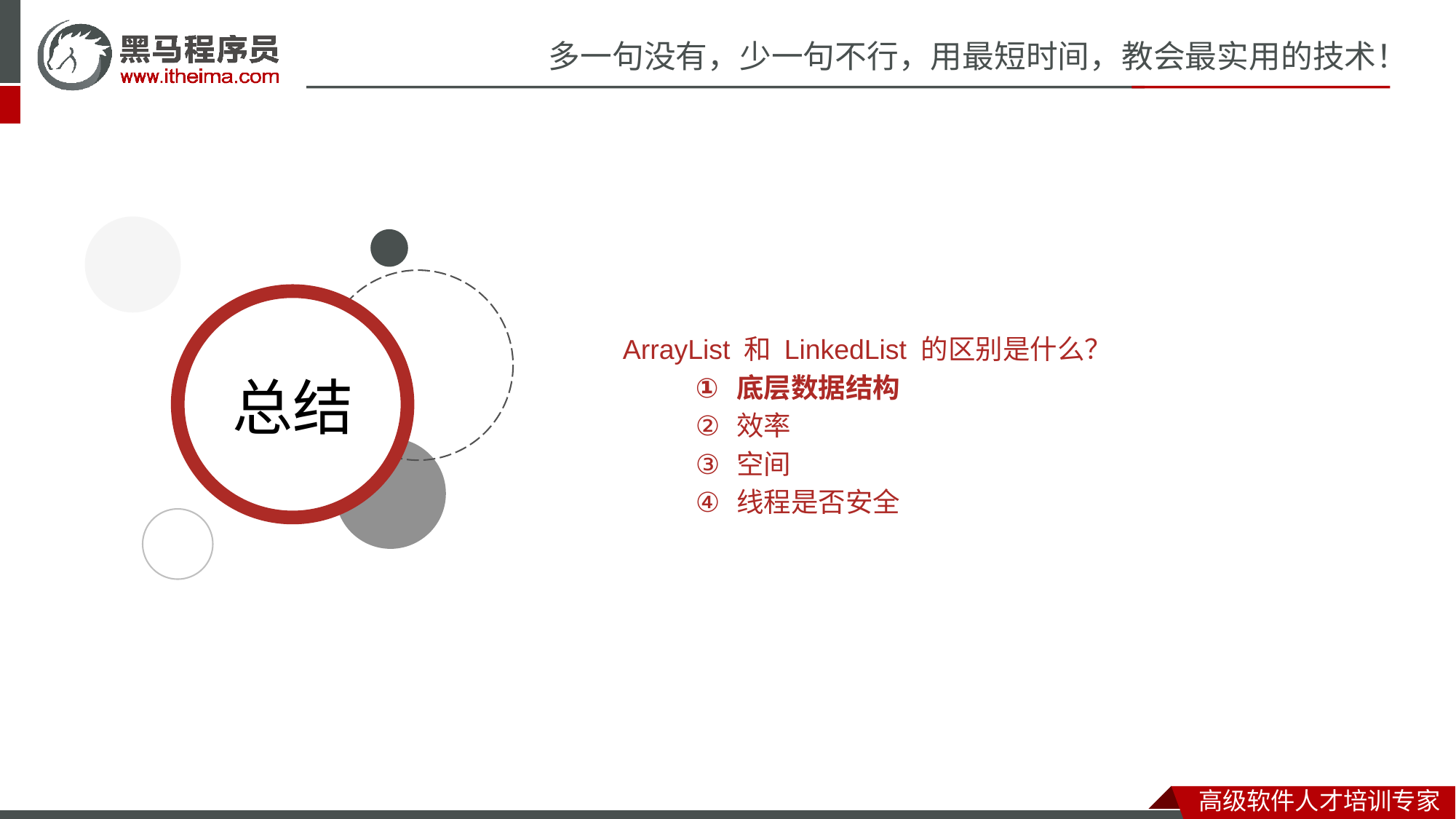

ArrayList 和 LinkedList 的区别是什么？
底层数据结构
效率
空间
线程是否安全